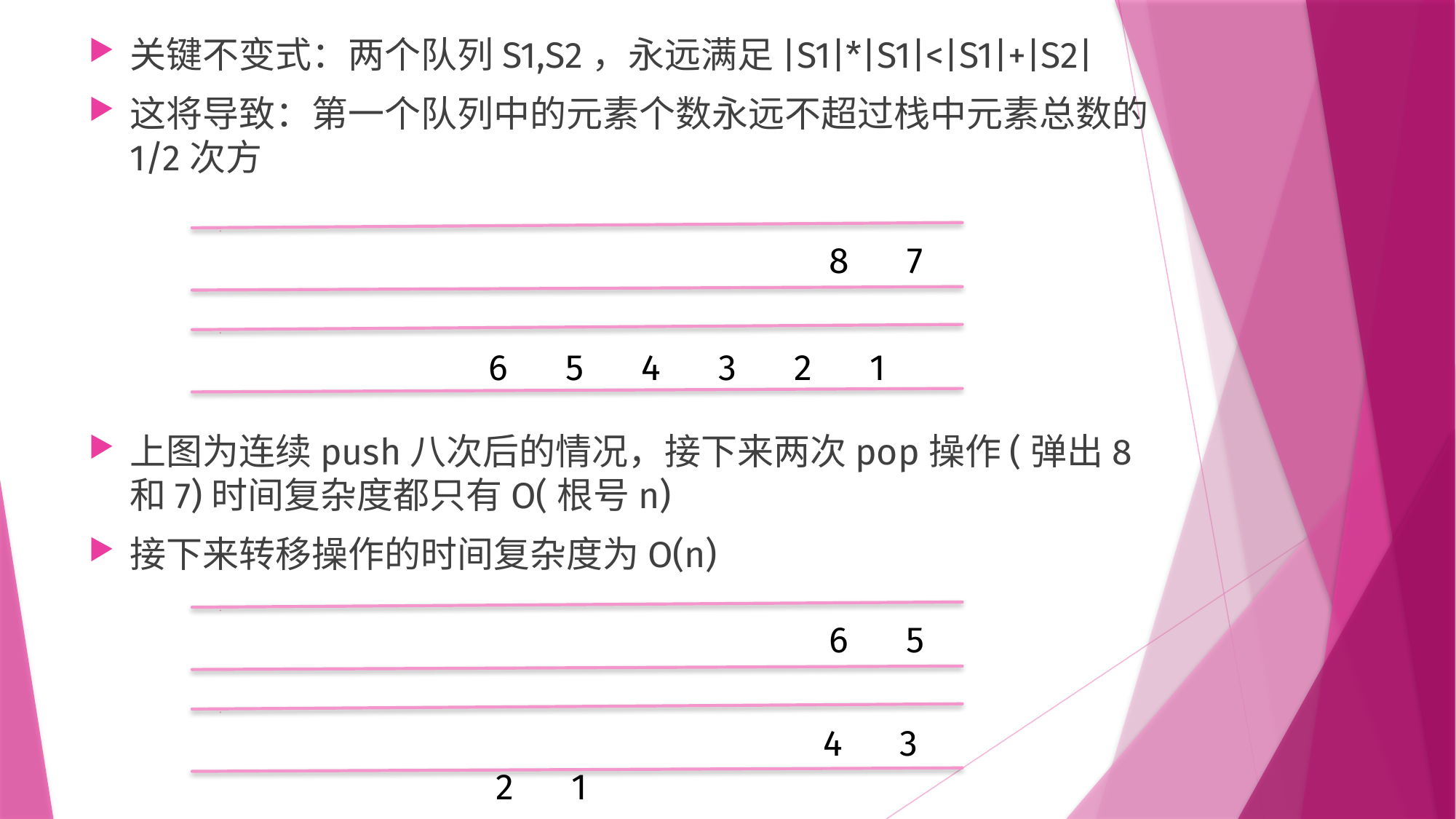

关键不变式：两个队列S1,S2，永远满足|S1|*|S1|<|S1|+|S2|
这将导致：第一个队列中的元素个数永远不超过栈中元素总数的1/2次方

上图为连续push八次后的情况，接下来两次pop操作(弹出8和7)时间复杂度都只有O(根号n)
接下来转移操作的时间复杂度为O(n)

8      7
6      5      4      3      2      1
6      5
			4      3      2      1